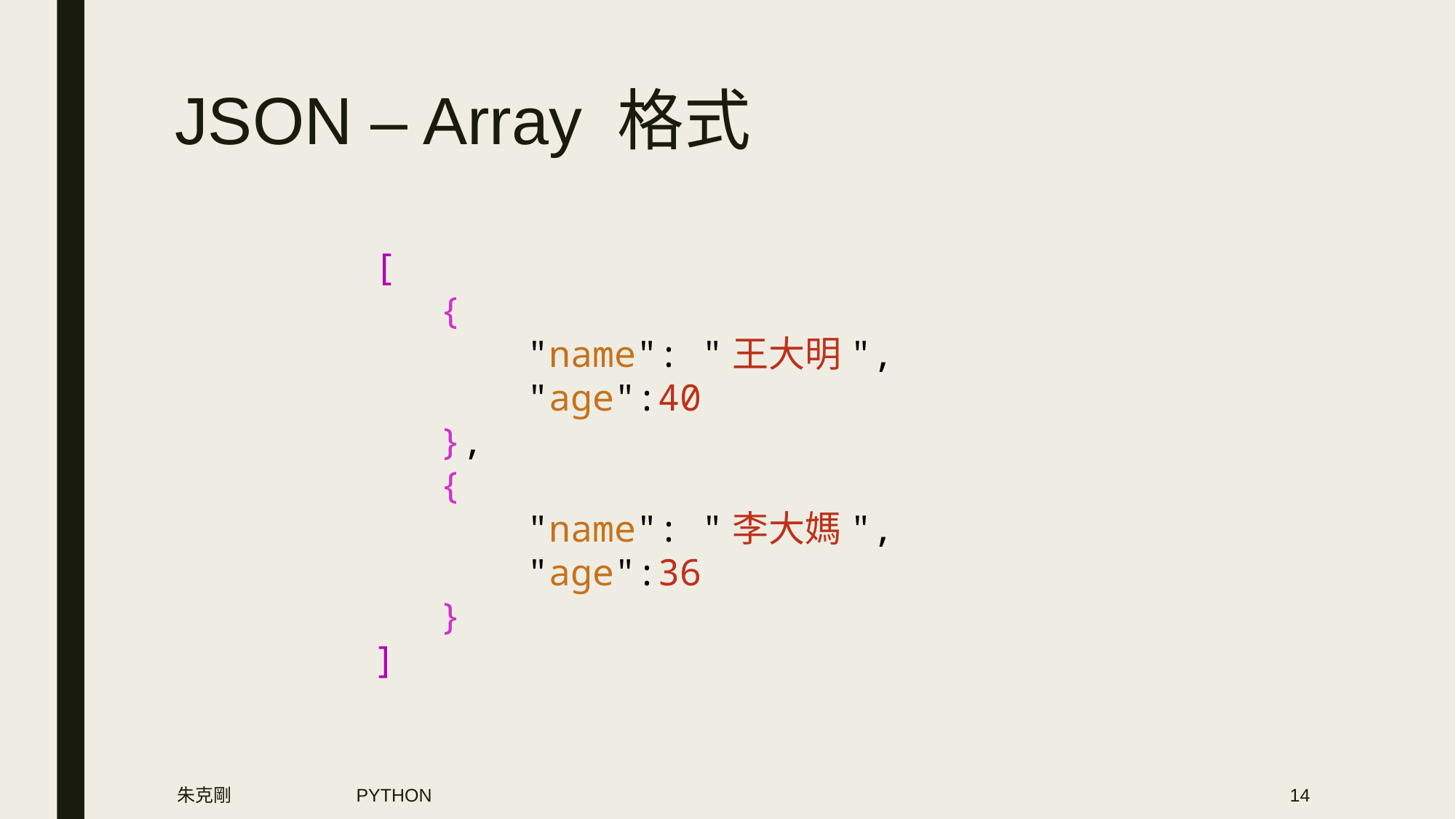

# JSON – Array 格式
[
   {
       "name": "王大明",
       "age":40
   },
   {
       "name": "李大媽",
       "age":36
   }
]
朱克剛
PYTHON
14